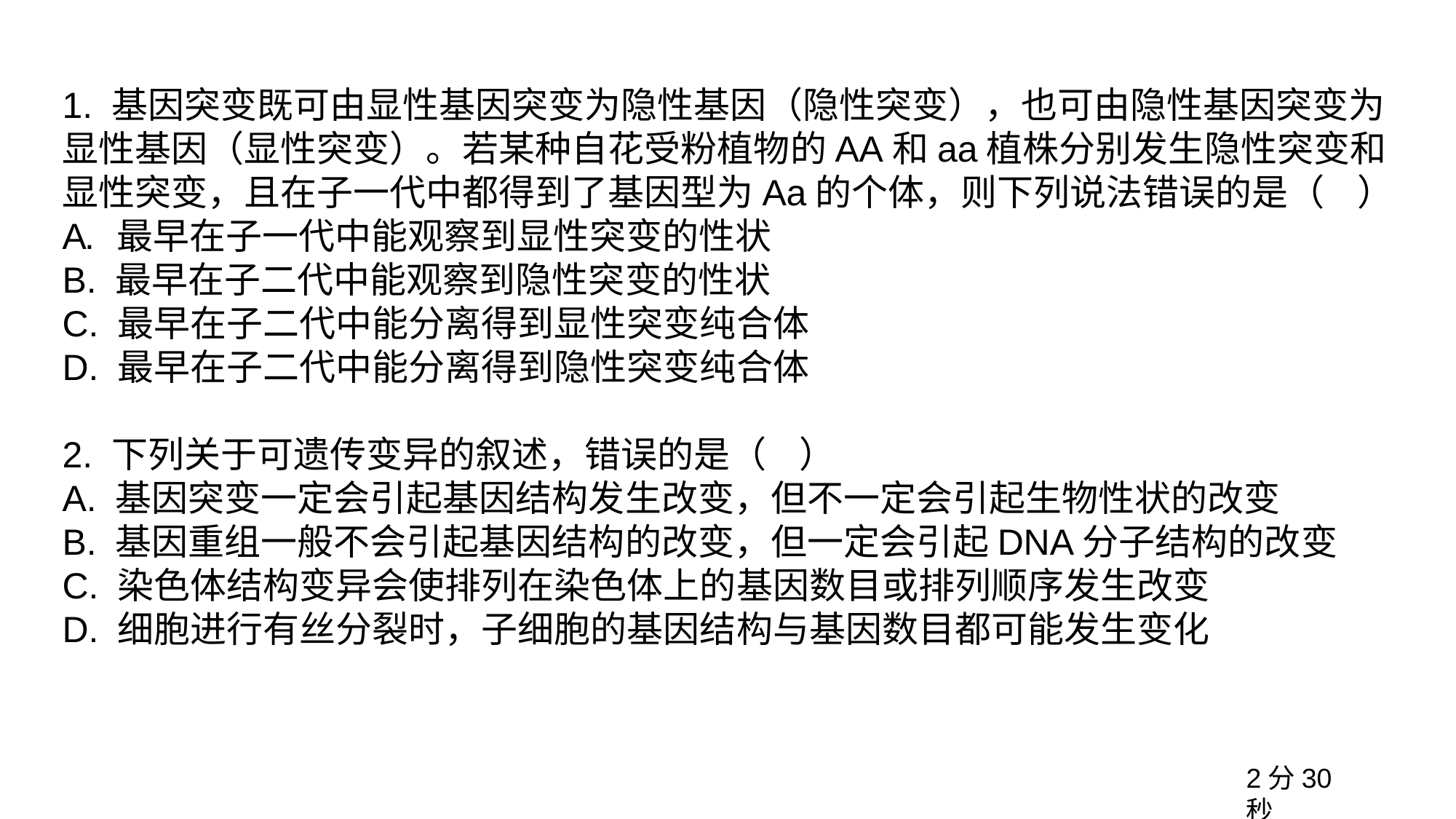

1. 基因突变既可由显性基因突变为隐性基因（隐性突变），也可由隐性基因突变为显性基因（显性突变）。若某种自花受粉植物的AA和aa植株分别发生隐性突变和显性突变，且在子一代中都得到了基因型为Aa的个体，则下列说法错误的是（    ）
最早在子一代中能观察到显性突变的性状
B. 最早在子二代中能观察到隐性突变的性状
C. 最早在子二代中能分离得到显性突变纯合体
D. 最早在子二代中能分离得到隐性突变纯合体

2. 下列关于可遗传变异的叙述，错误的是（    ）
A. 基因突变一定会引起基因结构发生改变，但不一定会引起生物性状的改变
B. 基因重组一般不会引起基因结构的改变，但一定会引起DNA分子结构的改变
C. 染色体结构变异会使排列在染色体上的基因数目或排列顺序发生改变
D. 细胞进行有丝分裂时，子细胞的基因结构与基因数目都可能发生变化
2分30秒